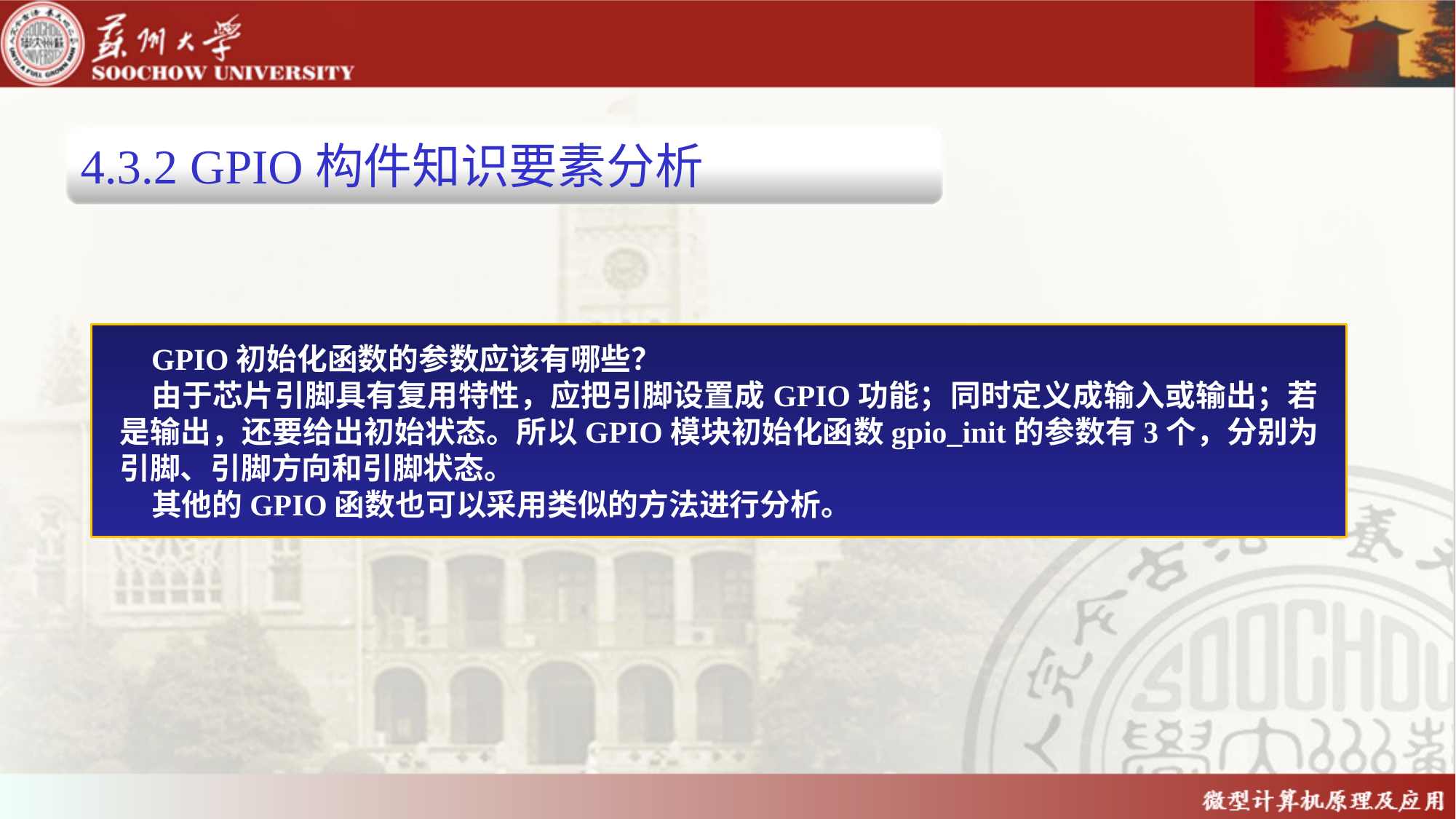

4.3.2 GPIO构件知识要素分析

GPIO初始化函数的参数应该有哪些？
由于芯片引脚具有复用特性，应把引脚设置成GPIO功能；同时定义成输入或输出；若是输出，还要给出初始状态。所以GPIO模块初始化函数gpio_init的参数有3个，分别为引脚、引脚方向和引脚状态。
其他的GPIO函数也可以采用类似的方法进行分析。